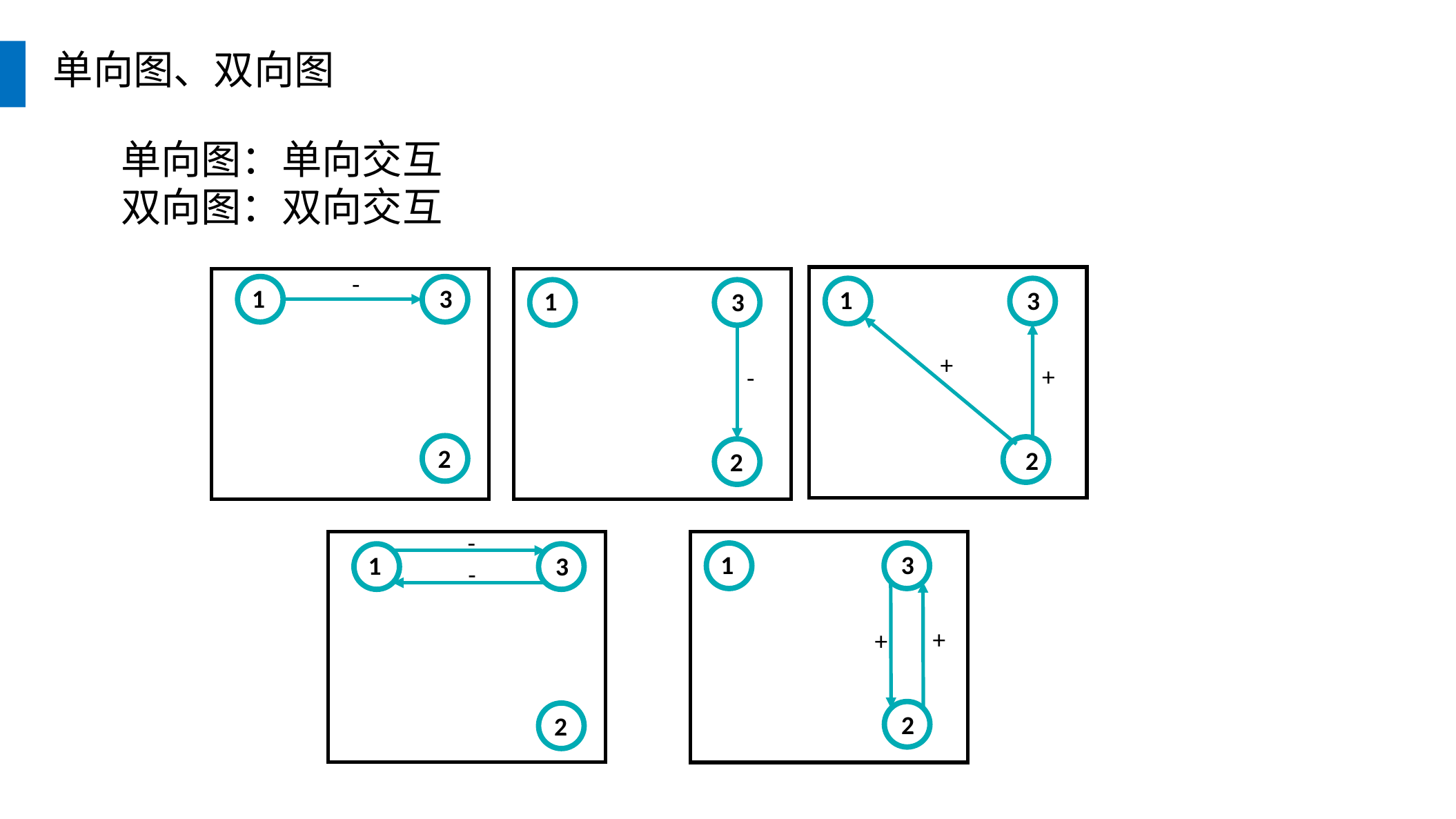

单向图、双向图

单向图：单向交互
双向图：双向交互
-

1
3

1
3

1
3
+
+
-

2

2
2
-

1
3

1
3
-
+
+

2
2